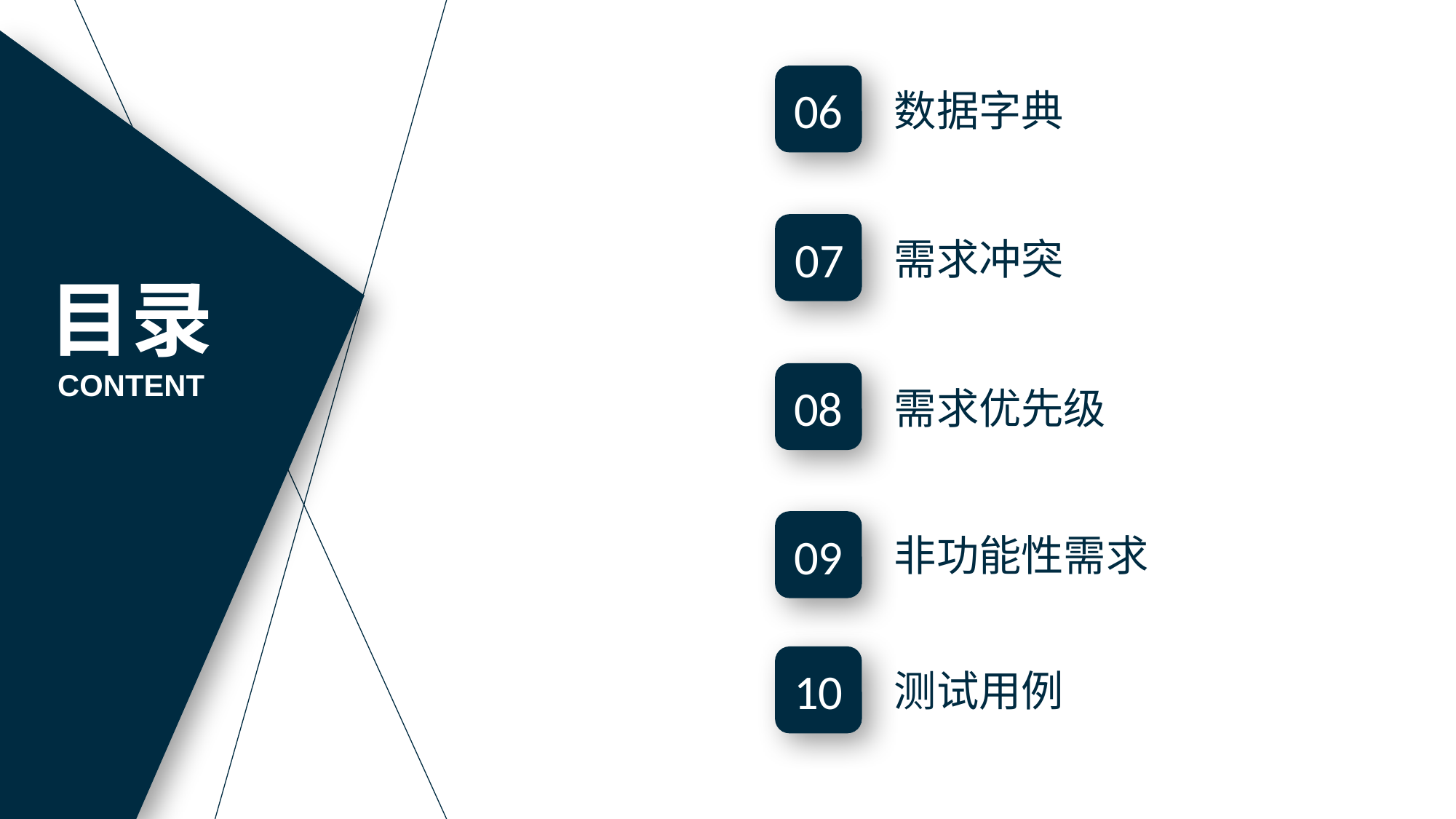

06
数据字典

07
需求冲突
目录
CONTENT

08
需求优先级

09
非功能性需求

10
测试用例